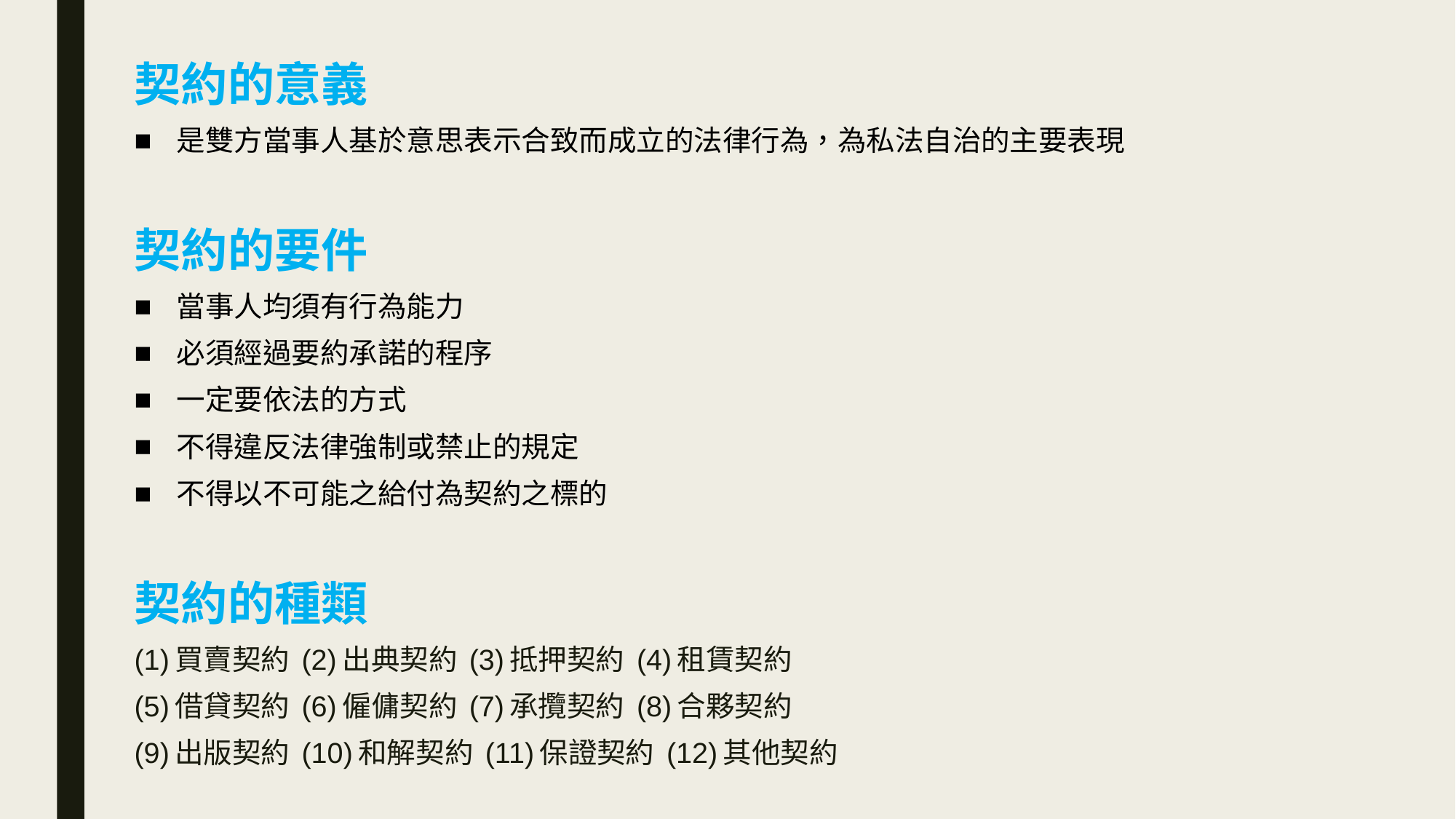

契約的意義
是雙方當事人基於意思表示合致而成立的法律行為，為私法自治的主要表現

契約的要件
當事人均須有行為能力
必須經過要約承諾的程序
一定要依法的方式
不得違反法律強制或禁止的規定
不得以不可能之給付為契約之標的

契約的種類
(1)買賣契約 (2)出典契約 (3)抵押契約 (4)租賃契約
(5)借貸契約 (6)僱傭契約 (7)承攬契約 (8)合夥契約
(9)出版契約 (10)和解契約 (11)保證契約 (12)其他契約